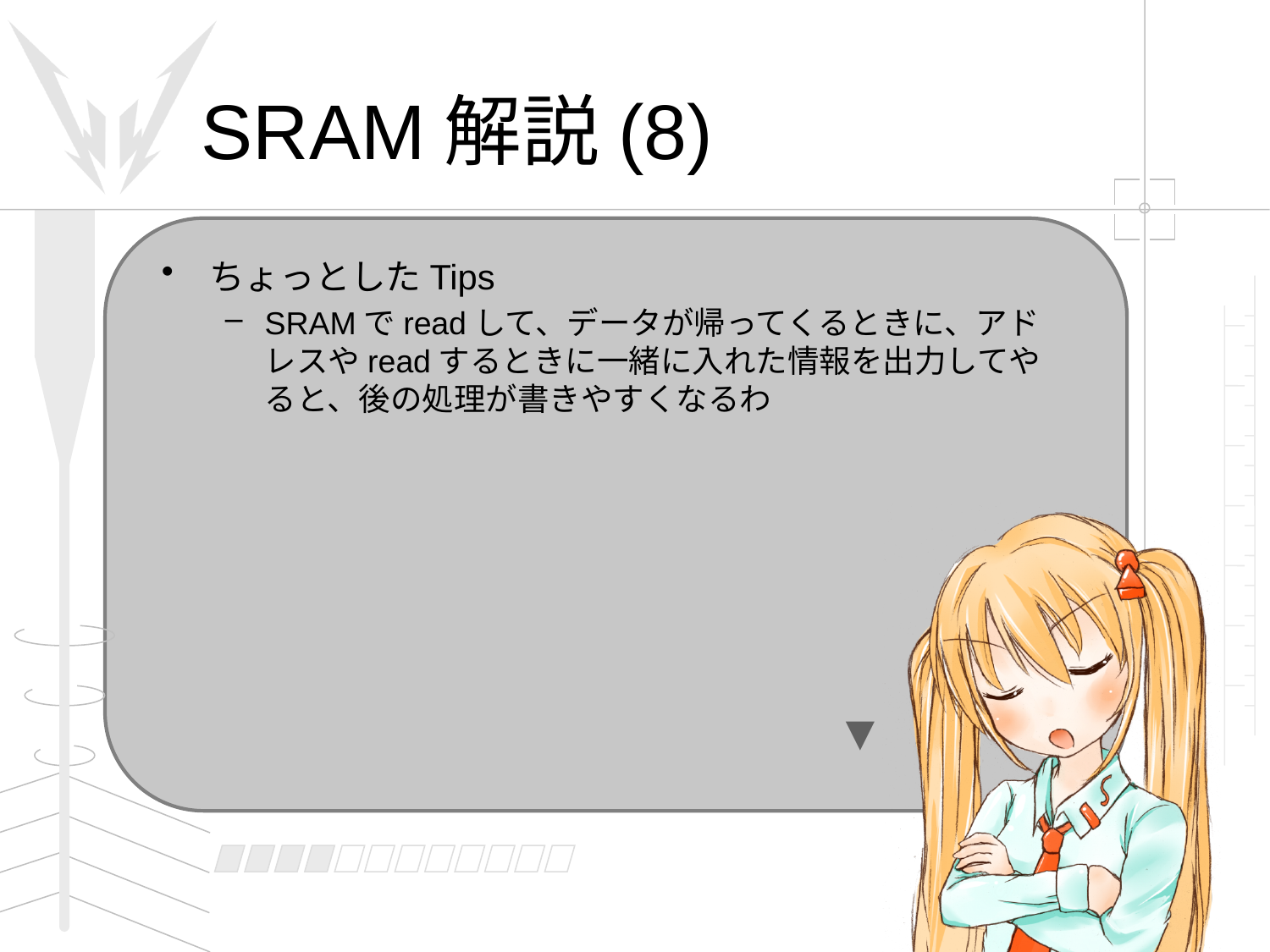

# SRAM解説(8)
ちょっとしたTips
SRAMでreadして、データが帰ってくるときに、アドレスやreadするときに一緒に入れた情報を出力してやると、後の処理が書きやすくなるわ